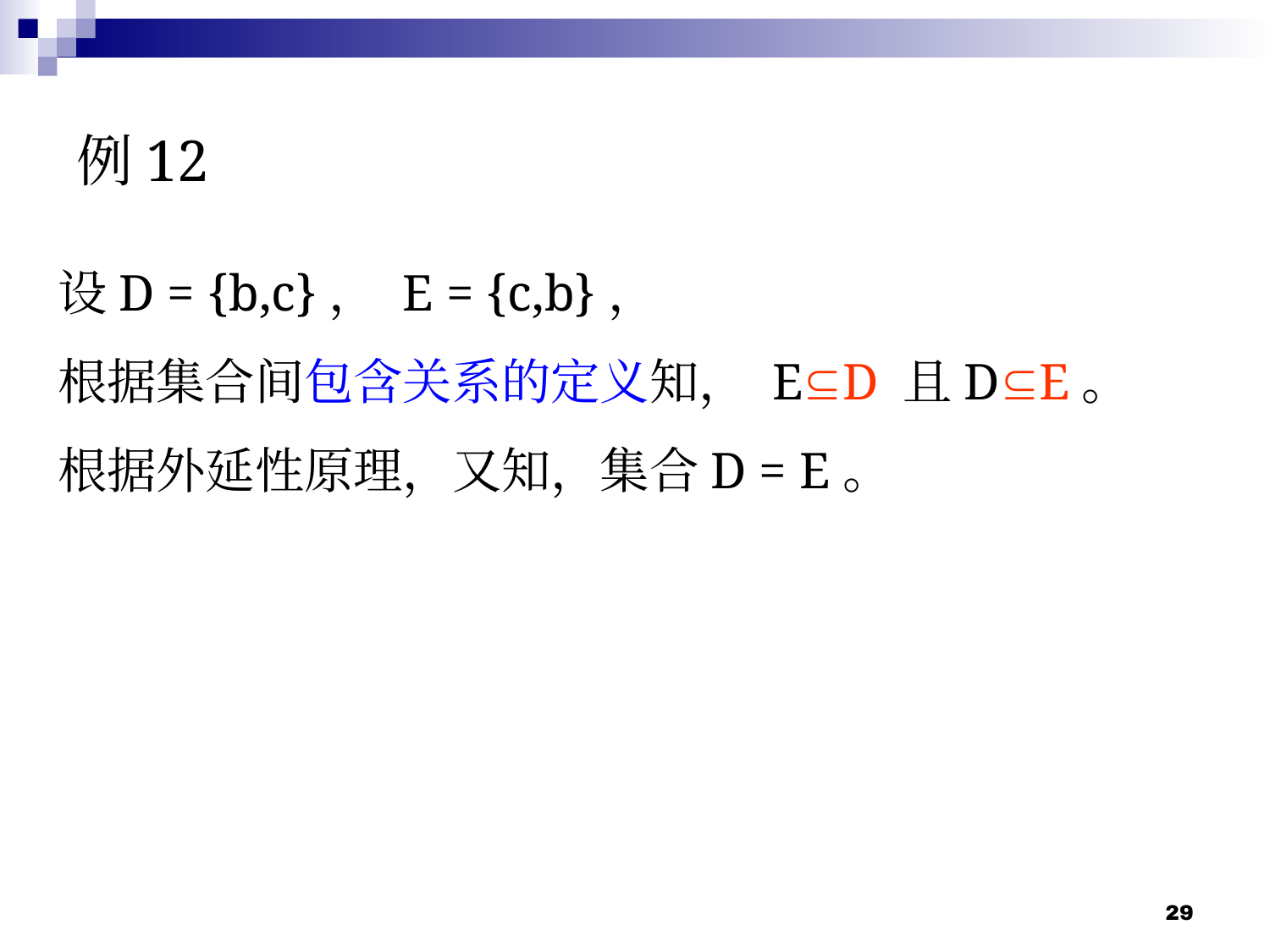

# 例12
设D = {b,c}， E = {c,b}，
根据集合间包含关系的定义知， E⊆D 且D⊆E。
根据外延性原理，又知，集合D = E。

29